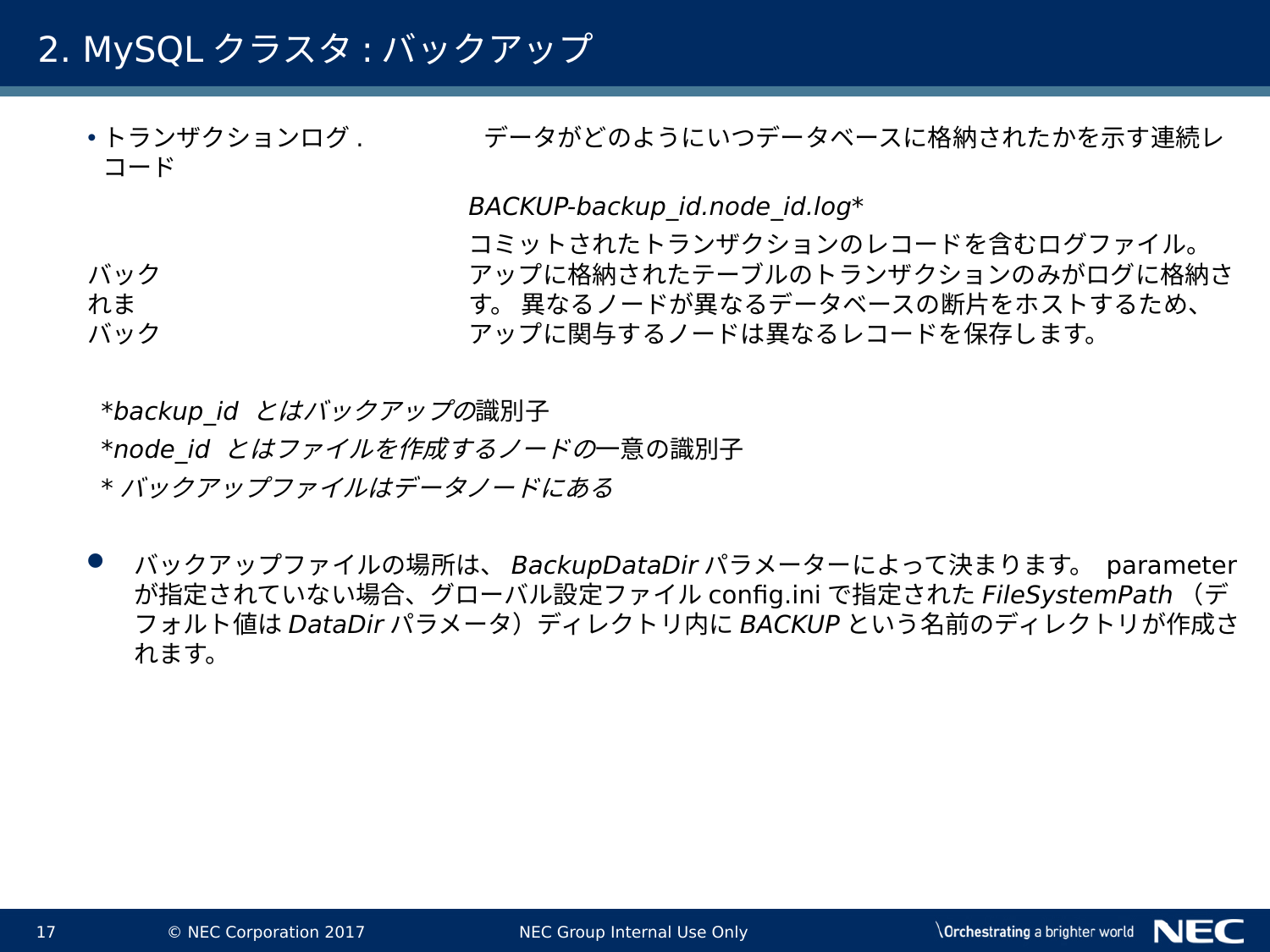

# 2. MySQLクラスタ:バックアップ
トランザクションログ.	データがどのようにいつデータベースに格納されたかを示す連続レコード
			BACKUP-backup_id.node_id.log*
			コミットされたトランザクションのレコードを含むログファイル。 バック			アップに格納されたテーブルのトランザクションのみがログに格納されま			す。 異なるノードが異なるデータベースの断片をホストするため、バック			アップに関与するノードは異なるレコードを保存します。

*backup_id とはバックアップの識別子
*node_id とはファイルを作成するノードの一意の識別子
*バックアップファイルはデータノードにある

バックアップファイルの場所は、BackupDataDirパラメーターによって決まります。 parameterが指定されていない場合、グローバル設定ファイルconfig.iniで指定されたFileSystemPath（デフォルト値はDataDirパラメータ）ディレクトリ内にBACKUPという名前のディレクトリが作成されます。